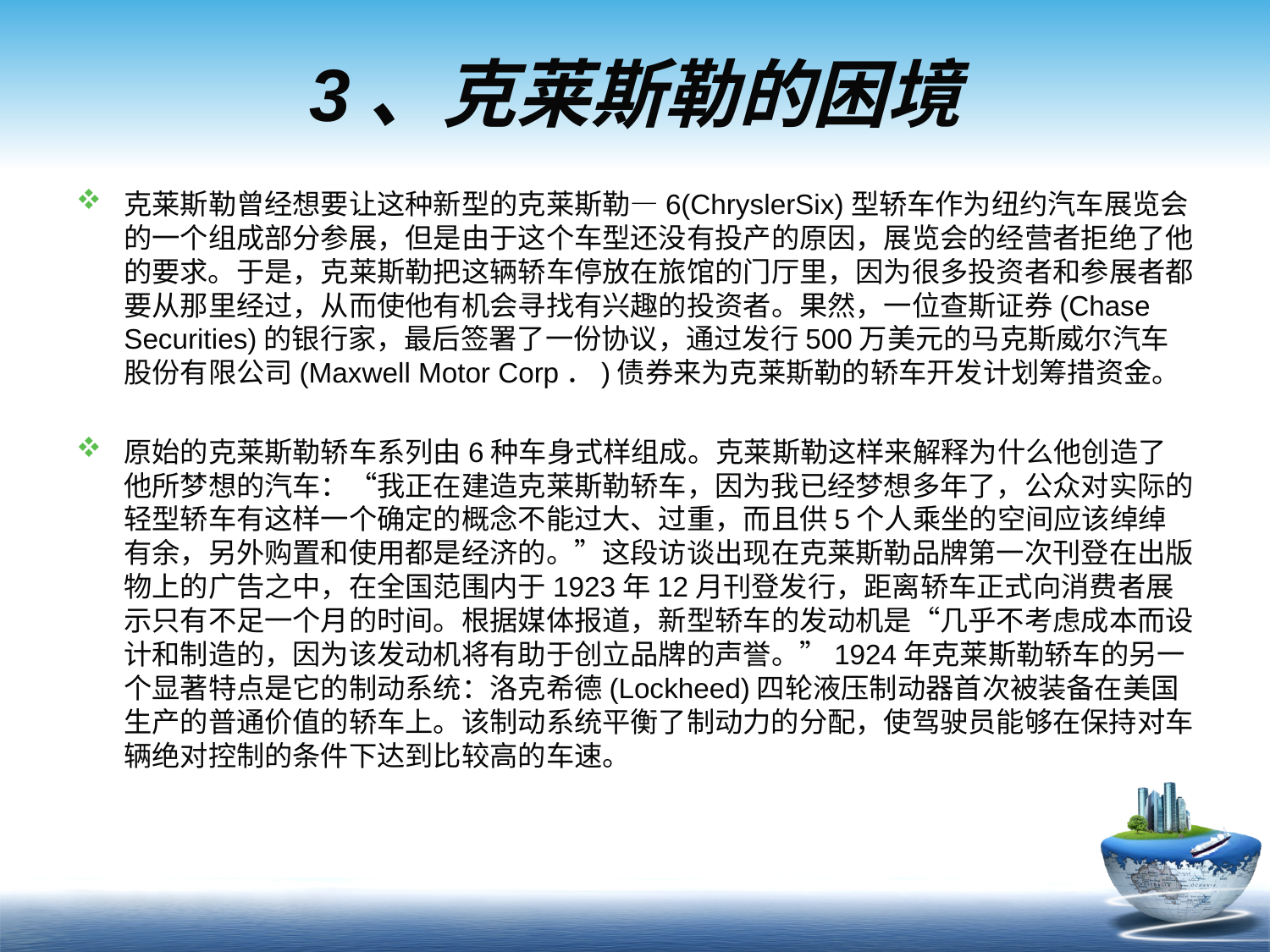

# 3、克莱斯勒的困境
克莱斯勒曾经想要让这种新型的克莱斯勒—6(ChryslerSix)型轿车作为纽约汽车展览会的一个组成部分参展，但是由于这个车型还没有投产的原因，展览会的经营者拒绝了他的要求。于是，克莱斯勒把这辆轿车停放在旅馆的门厅里，因为很多投资者和参展者都要从那里经过，从而使他有机会寻找有兴趣的投资者。果然，一位查斯证券(Chase Securities)的银行家，最后签署了一份协议，通过发行500万美元的马克斯威尔汽车股份有限公司(Maxwell Motor Corp．)债券来为克莱斯勒的轿车开发计划筹措资金。

原始的克莱斯勒轿车系列由6种车身式样组成。克莱斯勒这样来解释为什么他创造了他所梦想的汽车：“我正在建造克莱斯勒轿车，因为我已经梦想多年了，公众对实际的轻型轿车有这样一个确定的概念不能过大、过重，而且供5个人乘坐的空间应该绰绰有余，另外购置和使用都是经济的。”这段访谈出现在克莱斯勒品牌第一次刊登在出版物上的广告之中，在全国范围内于1923年12月刊登发行，距离轿车正式向消费者展示只有不足一个月的时间。根据媒体报道，新型轿车的发动机是“几乎不考虑成本而设计和制造的，因为该发动机将有助于创立品牌的声誉。”1924年克莱斯勒轿车的另一个显著特点是它的制动系统：洛克希德(Lockheed)四轮液压制动器首次被装备在美国生产的普通价值的轿车上。该制动系统平衡了制动力的分配，使驾驶员能够在保持对车辆绝对控制的条件下达到比较高的车速。